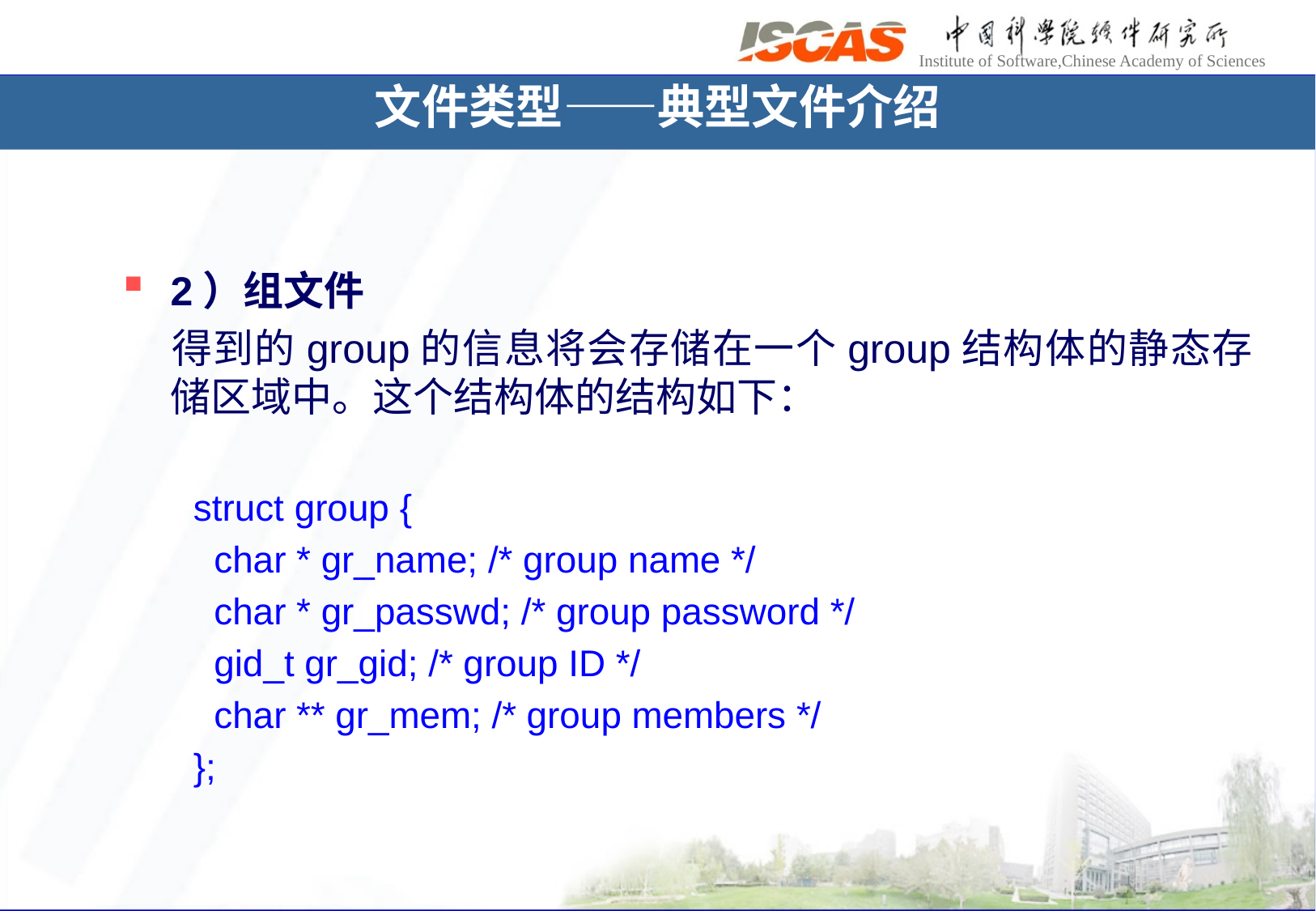

文件类型——典型文件介绍
2）组文件
	得到的group的信息将会存储在一个group结构体的静态存储区域中。这个结构体的结构如下：

 struct group {
   char * gr_name; /* group name */
   char * gr_passwd; /* group password */
   gid_t gr_gid; /* group ID */
   char ** gr_mem; /* group members */
 };